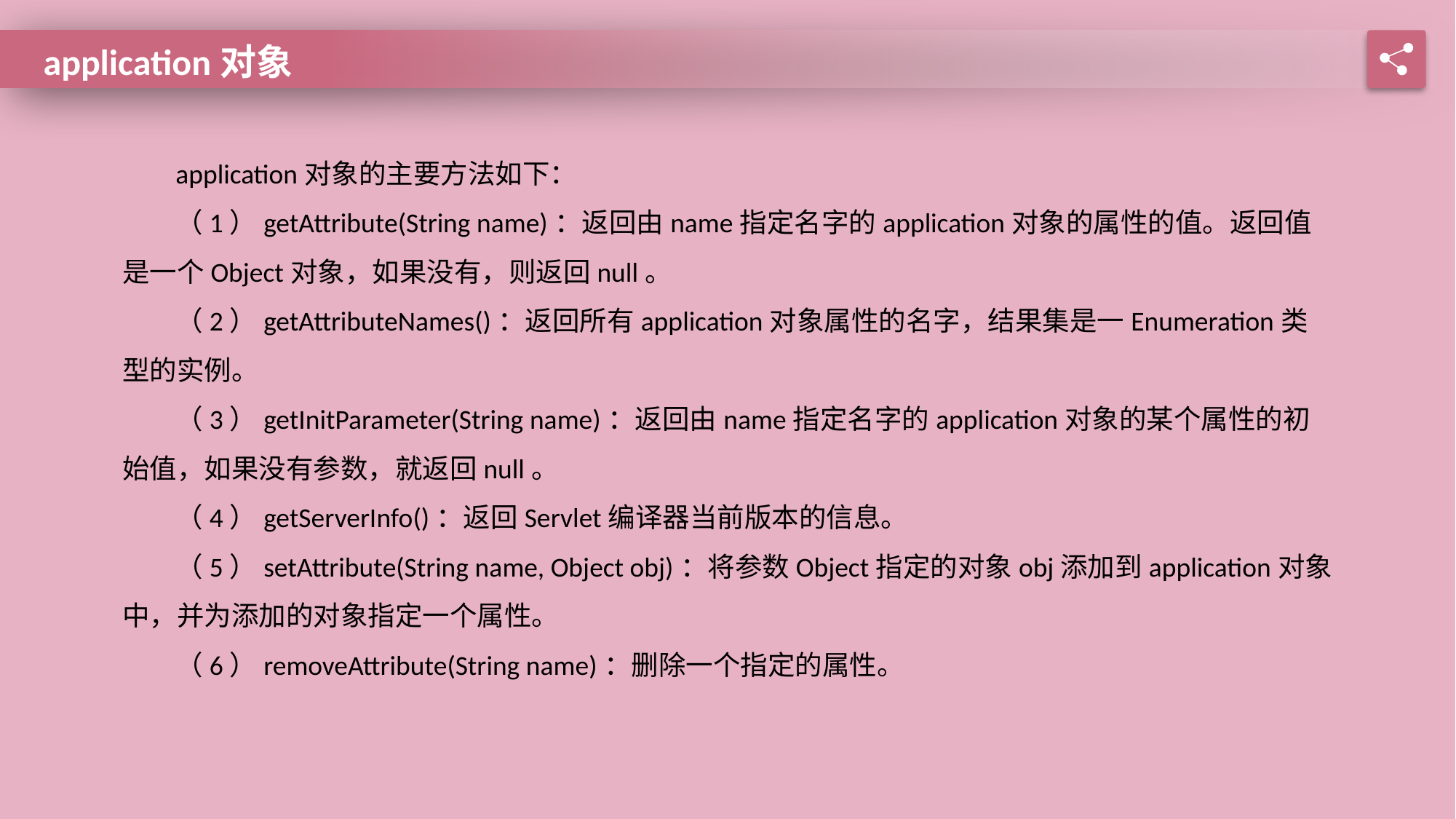

application对象
application对象的主要方法如下：
（1）getAttribute(String name)：返回由name指定名字的application对象的属性的值。返回值是一个Object对象，如果没有，则返回null。
（2）getAttributeNames()：返回所有application对象属性的名字，结果集是一Enumeration类型的实例。
（3）getInitParameter(String name)：返回由name指定名字的application对象的某个属性的初始值，如果没有参数，就返回null。
（4）getServerInfo()：返回Servlet编译器当前版本的信息。
（5）setAttribute(String name, Object obj)：将参数Object指定的对象obj添加到application对象中，并为添加的对象指定一个属性。
（6）removeAttribute(String name)：删除一个指定的属性。